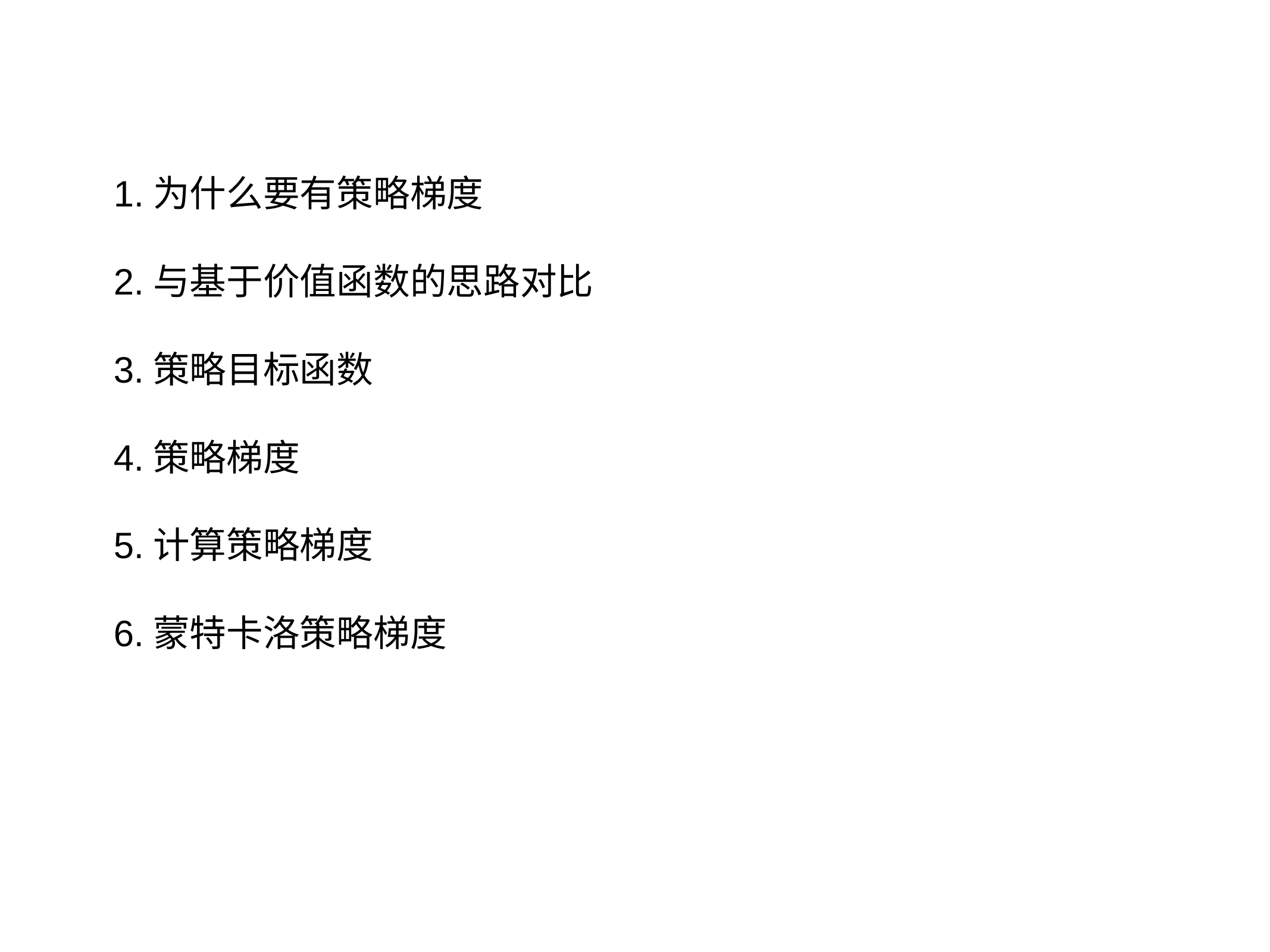

1.为什么要有策略梯度
2.与基于价值函数的思路对比
3.策略目标函数
4.策略梯度
5.计算策略梯度
6.蒙特卡洛策略梯度